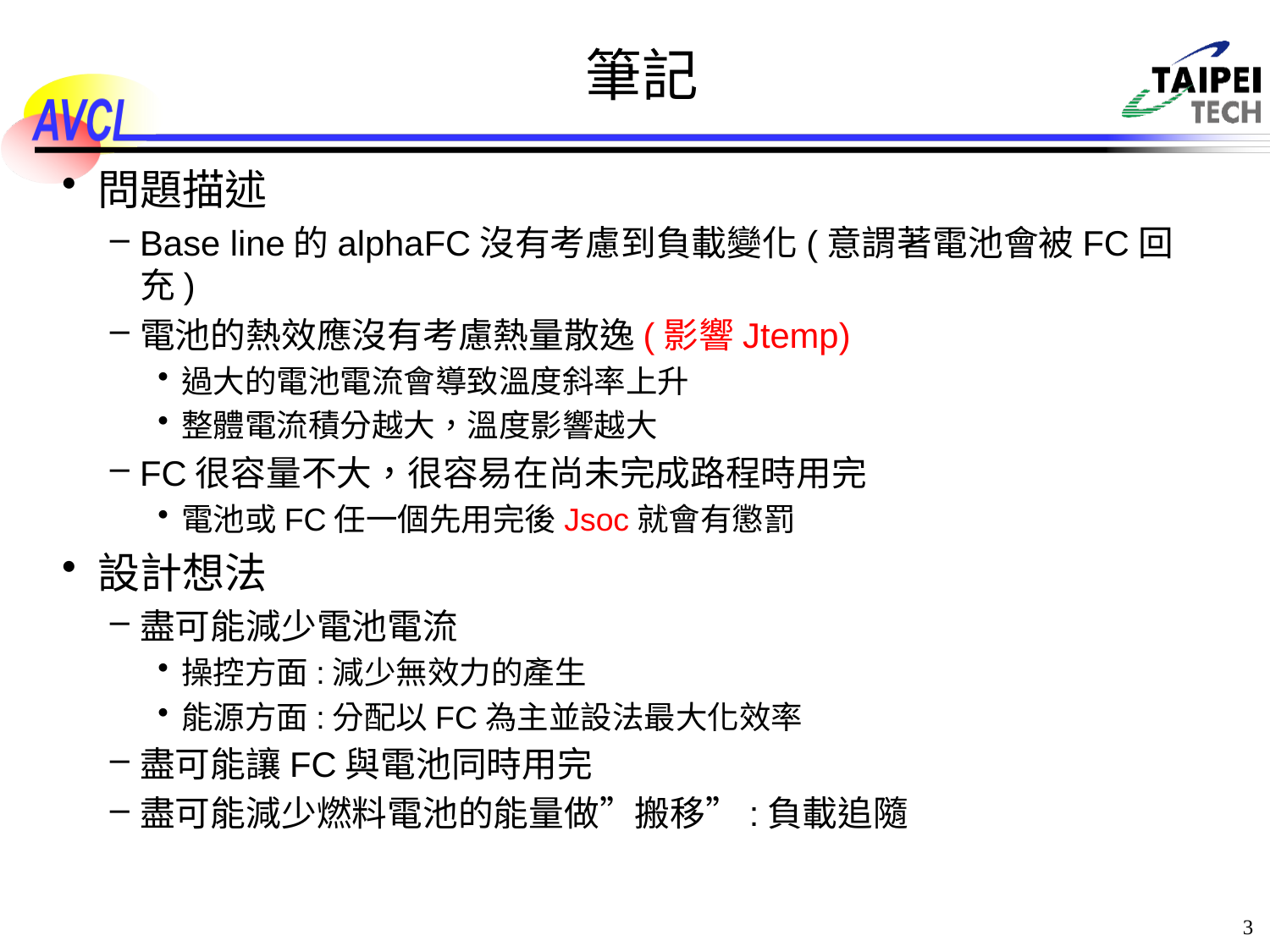

# 筆記
問題描述
Base line的alphaFC沒有考慮到負載變化(意謂著電池會被FC回充)
電池的熱效應沒有考慮熱量散逸(影響Jtemp)
過大的電池電流會導致溫度斜率上升
整體電流積分越大，溫度影響越大
FC很容量不大，很容易在尚未完成路程時用完
電池或FC任一個先用完後Jsoc就會有懲罰
設計想法
盡可能減少電池電流
操控方面:減少無效力的產生
能源方面:分配以FC為主並設法最大化效率
盡可能讓FC與電池同時用完
盡可能減少燃料電池的能量做”搬移”:負載追隨

    3